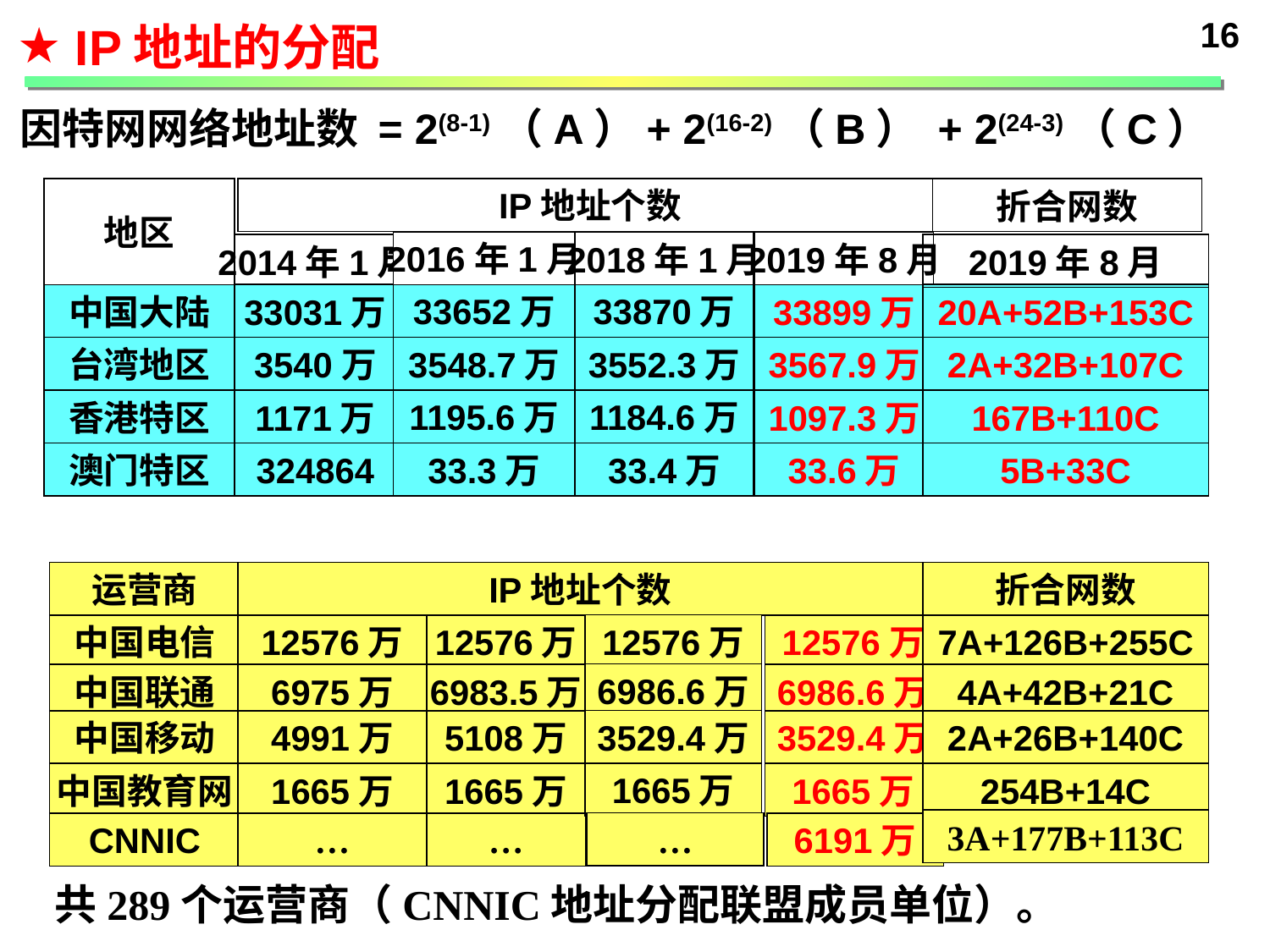

16
 IP地址的分配

因特网网络地址数 = 2(8-1)（A）+ 2(16-2)（B） + 2(24-3)（C）
地区
IP地址个数
折合网数
2016年1月
2018年1月
2019年8月
2014年1月
2019年8月
33652万
33870万
中国大陆
33031万
33899万
20A+52B+153C
3548.7万
3552.3万
台湾地区
3540万
3567.9万
2A+32B+107C
1195.6万
1184.6万
香港特区
1171万
1097.3万
167B+110C
33.3万
33.4万
澳门特区
324864
33.6万
5B+33C
运营商
IP地址个数
折合网数
12576万
中国电信
12576万
12576万
12576万
7A+126B+255C
6986.6万
中国联通
6975万
6983.5万
6986.6万
4A+42B+21C
3529.4万
中国移动
4991万
5108万
3529.4万
2A+26B+140C
1665万
中国教育网
1665万
1665万
1665万
254B+14C
3A+177B+113C
…
CNNIC
…
…
6191万
共289个运营商（CNNIC地址分配联盟成员单位）。